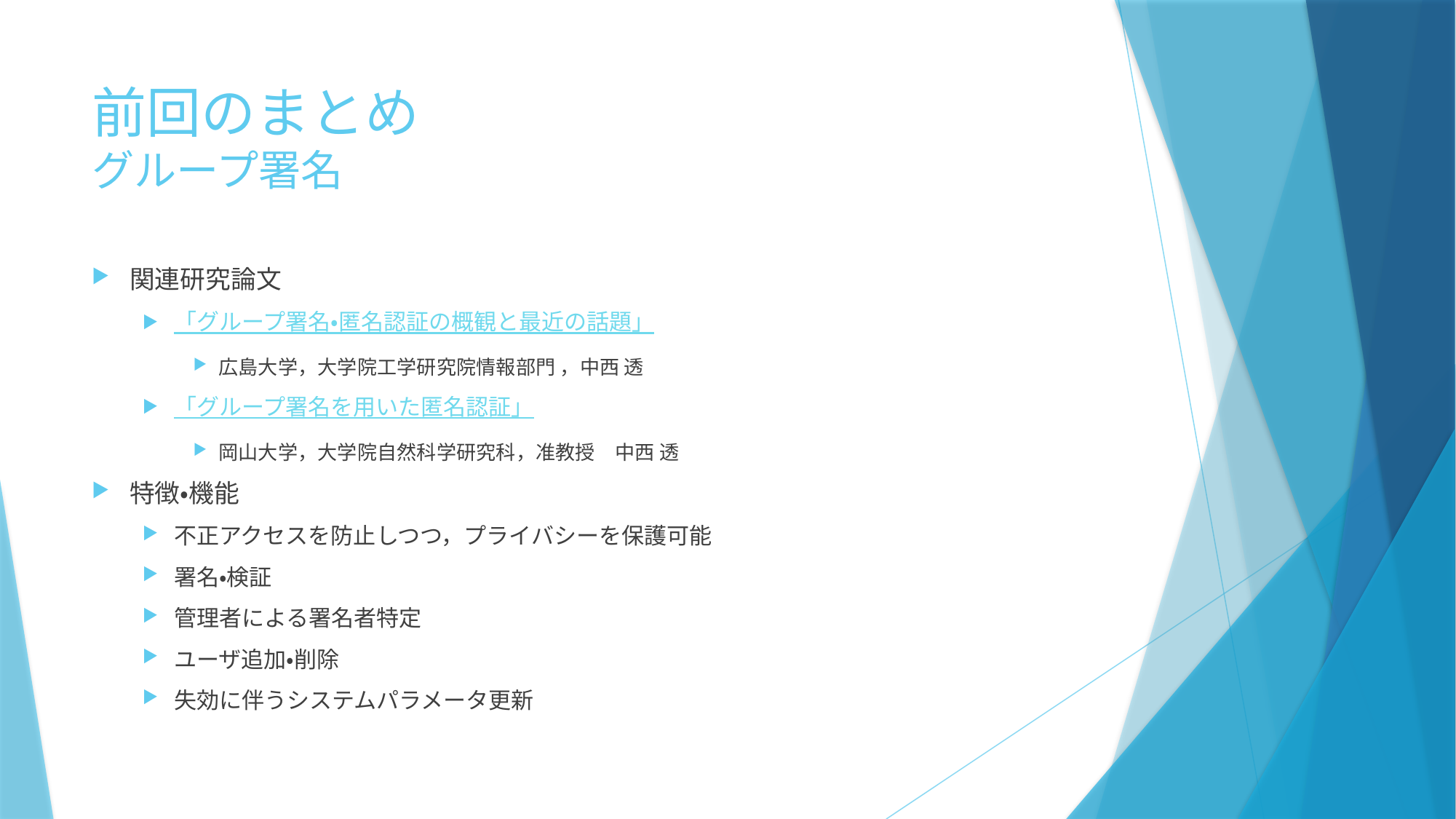

# 前回のまとめ グループ署名
関連研究論文
「グループ署名・匿名認証の概観と最近の話題」
広島大学，大学院工学研究院情報部門 ，中西 透
「グループ署名を用いた匿名認証」
岡山大学，大学院自然科学研究科，准教授　中西 透
特徴・機能
不正アクセスを防止しつつ，プライバシーを保護可能
署名・検証
管理者による署名者特定
ユーザ追加・削除
失効に伴うシステムパラメータ更新